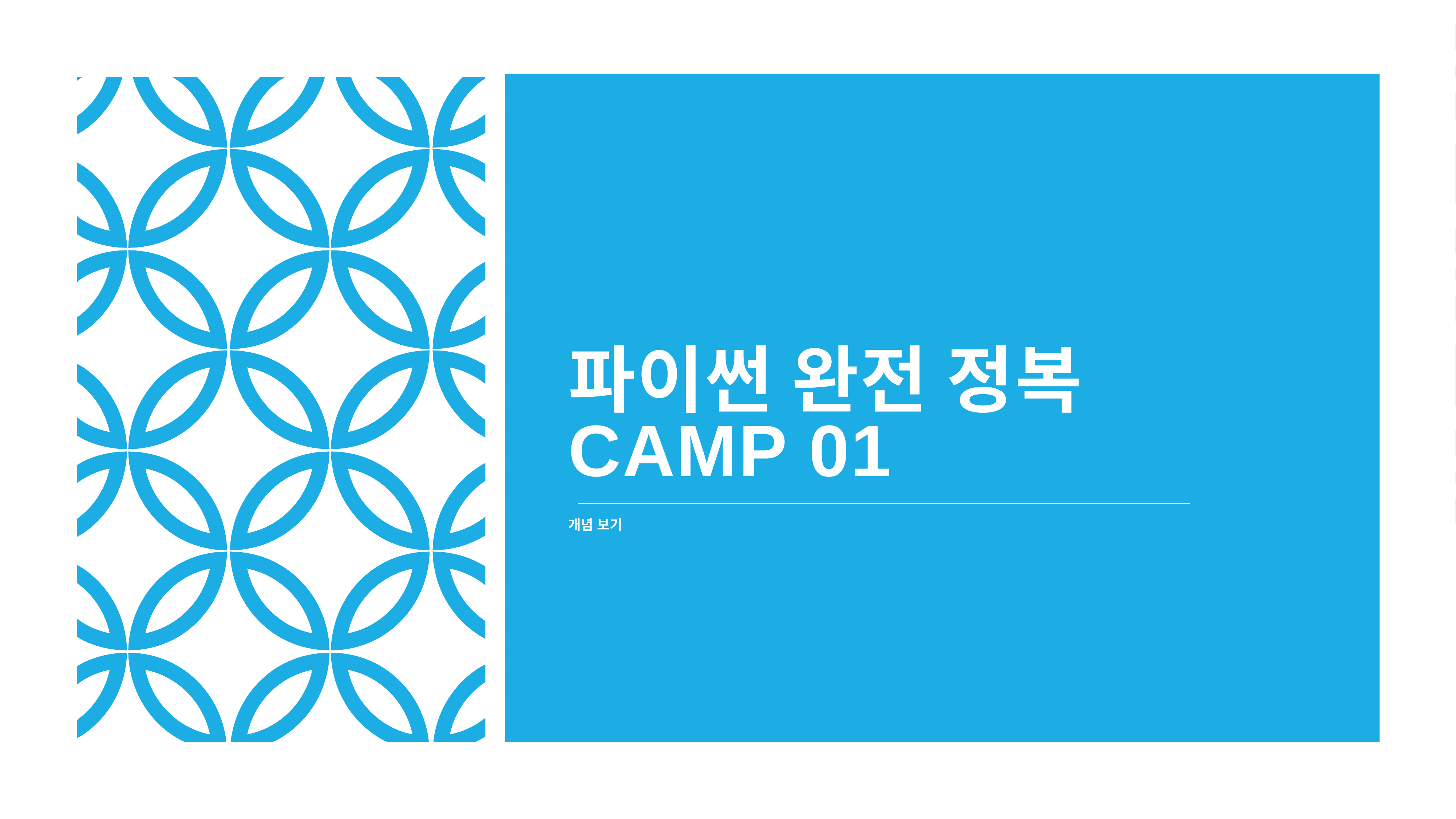

파이썬 완전 정복 CAMP 01

개념 보기